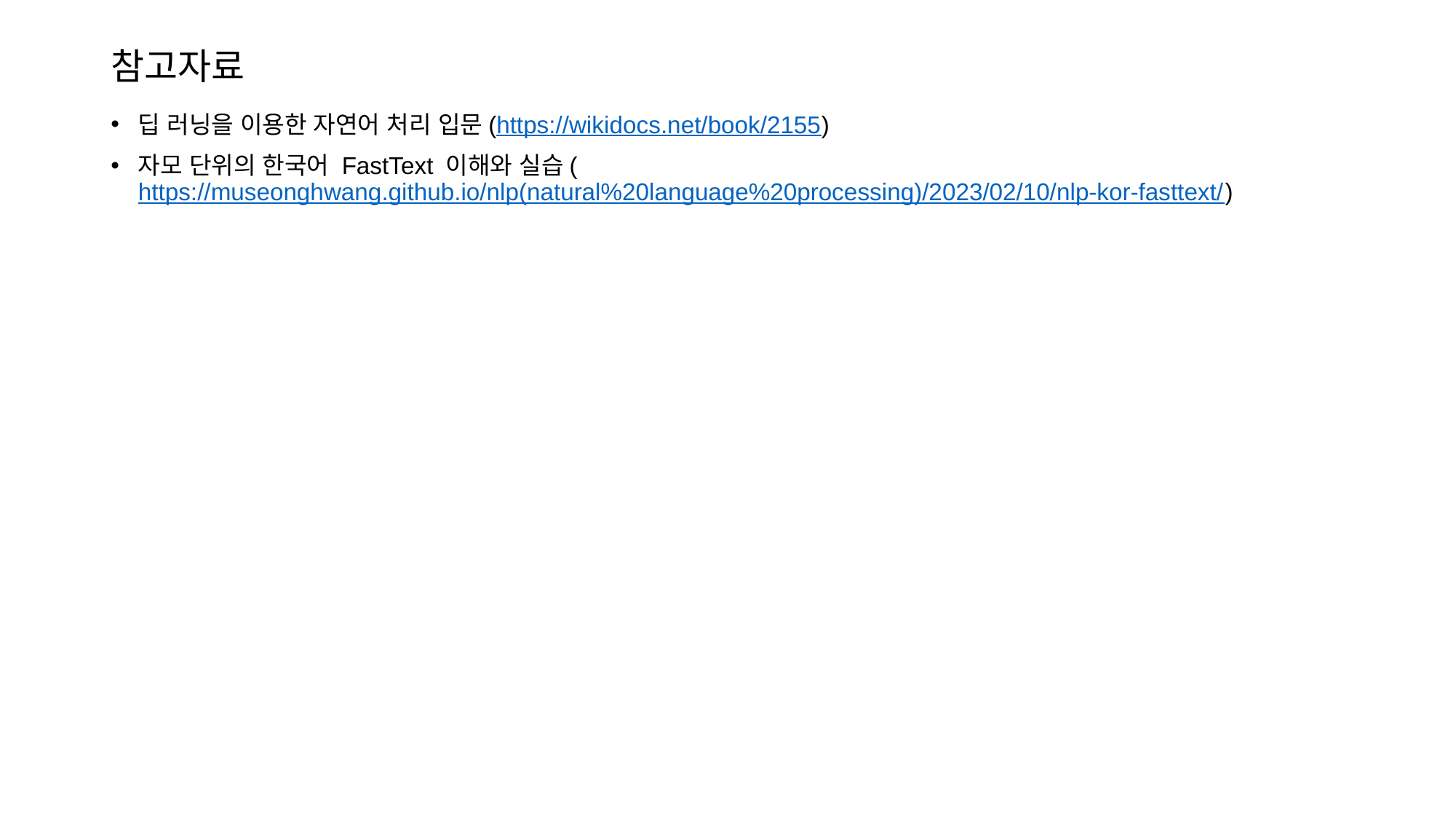

# 참고자료
딥 러닝을 이용한 자연어 처리 입문(https://wikidocs.net/book/2155)
자모 단위의 한국어 FastText 이해와 실습(https://museonghwang.github.io/nlp(natural%20language%20processing)/2023/02/10/nlp-kor-fasttext/)